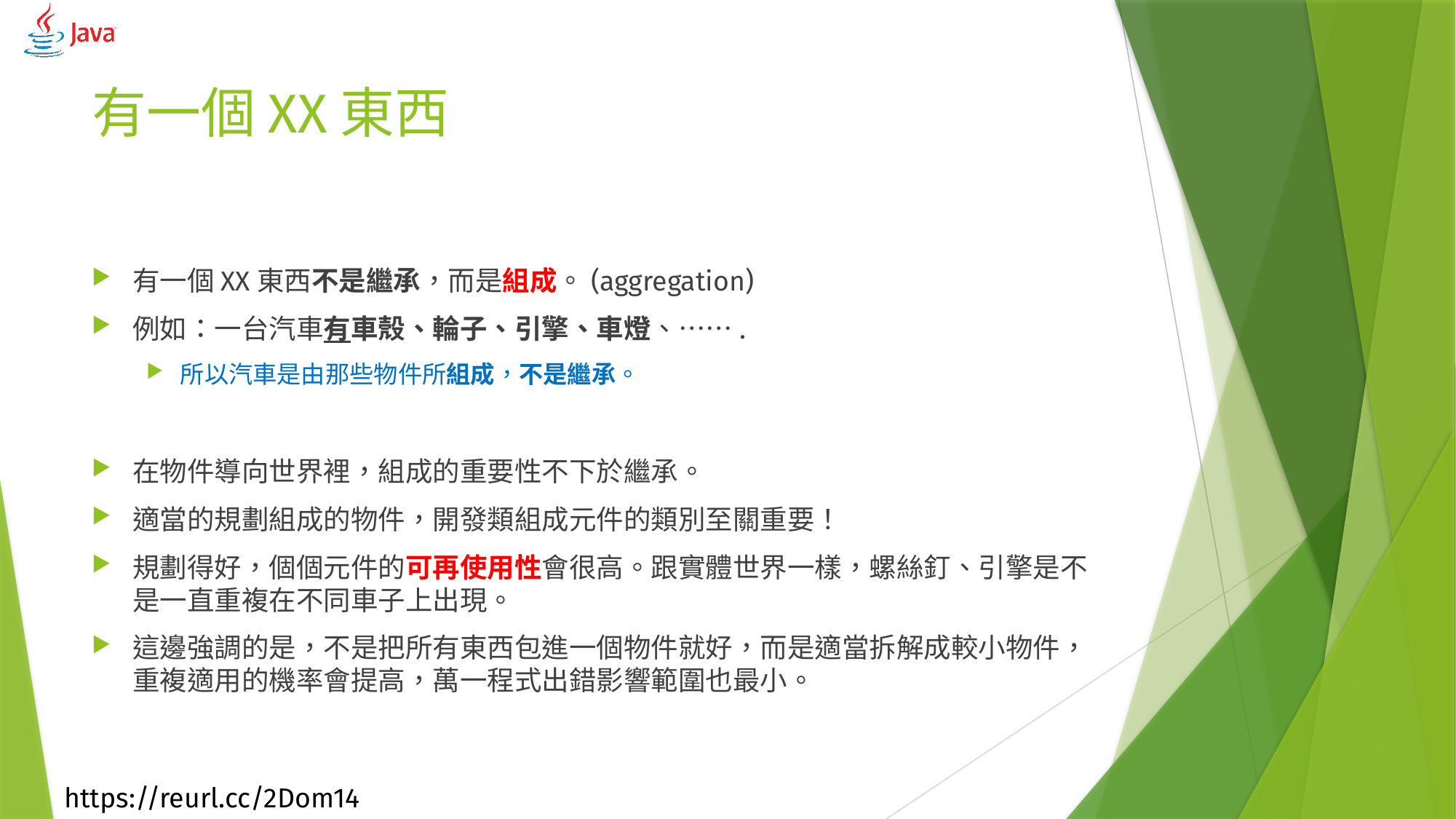

# 有一個XX東西
有一個XX東西不是繼承，而是組成。(aggregation)
例如：一台汽車有車殼、輪子、引擎、車燈、…….
所以汽車是由那些物件所組成，不是繼承。

在物件導向世界裡，組成的重要性不下於繼承。
適當的規劃組成的物件，開發類組成元件的類別至關重要！
規劃得好，個個元件的可再使用性會很高。跟實體世界一樣，螺絲釘、引擎是不是一直重複在不同車子上出現。
這邊強調的是，不是把所有東西包進一個物件就好，而是適當拆解成較小物件，重複適用的機率會提高，萬一程式出錯影響範圍也最小。